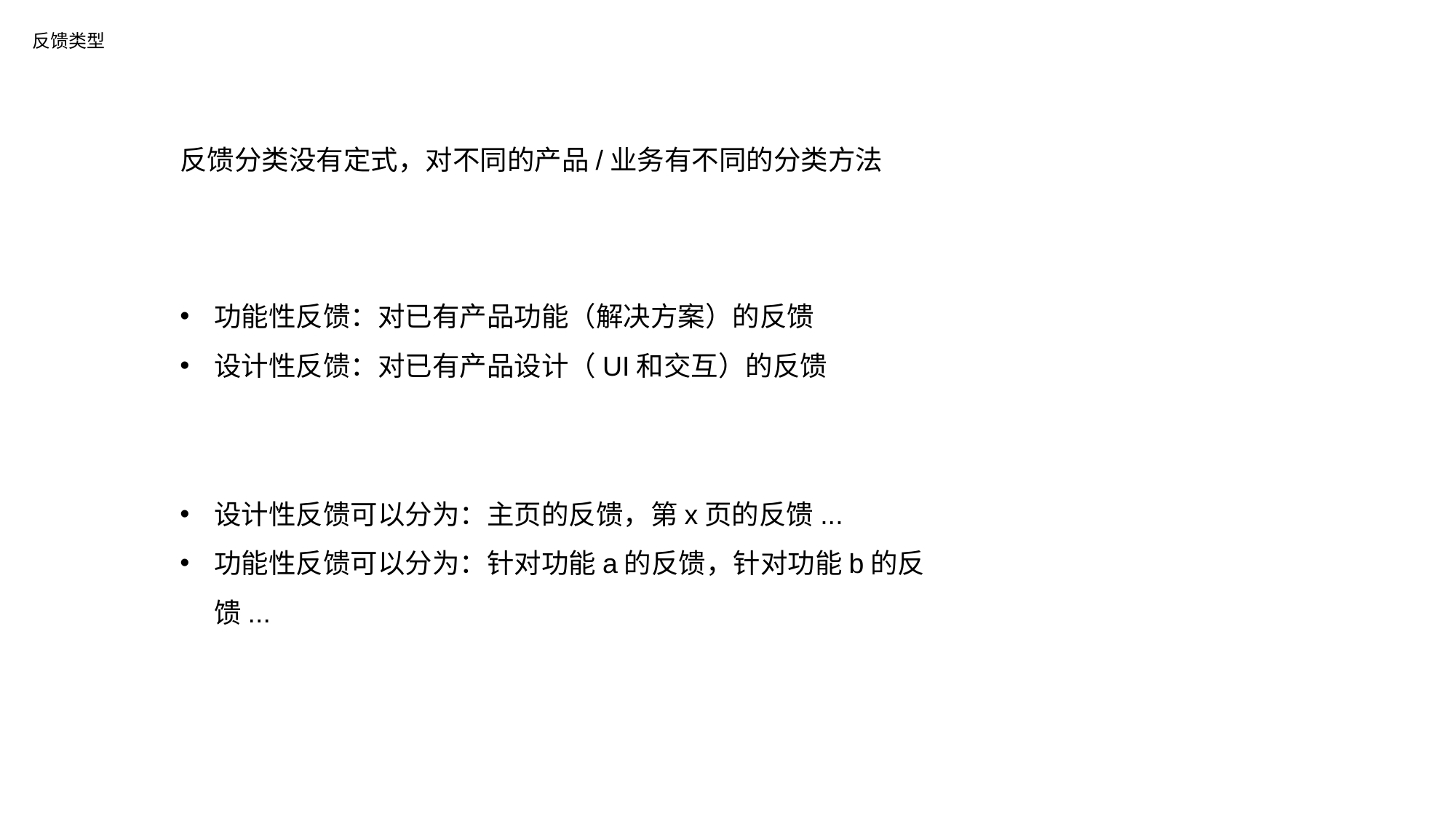

反馈类型
反馈分类没有定式，对不同的产品/业务有不同的分类方法
功能性反馈：对已有产品功能（解决方案）的反馈
设计性反馈：对已有产品设计（UI和交互）的反馈
设计性反馈可以分为：主页的反馈，第x页的反馈...
功能性反馈可以分为：针对功能a的反馈，针对功能b的反馈...